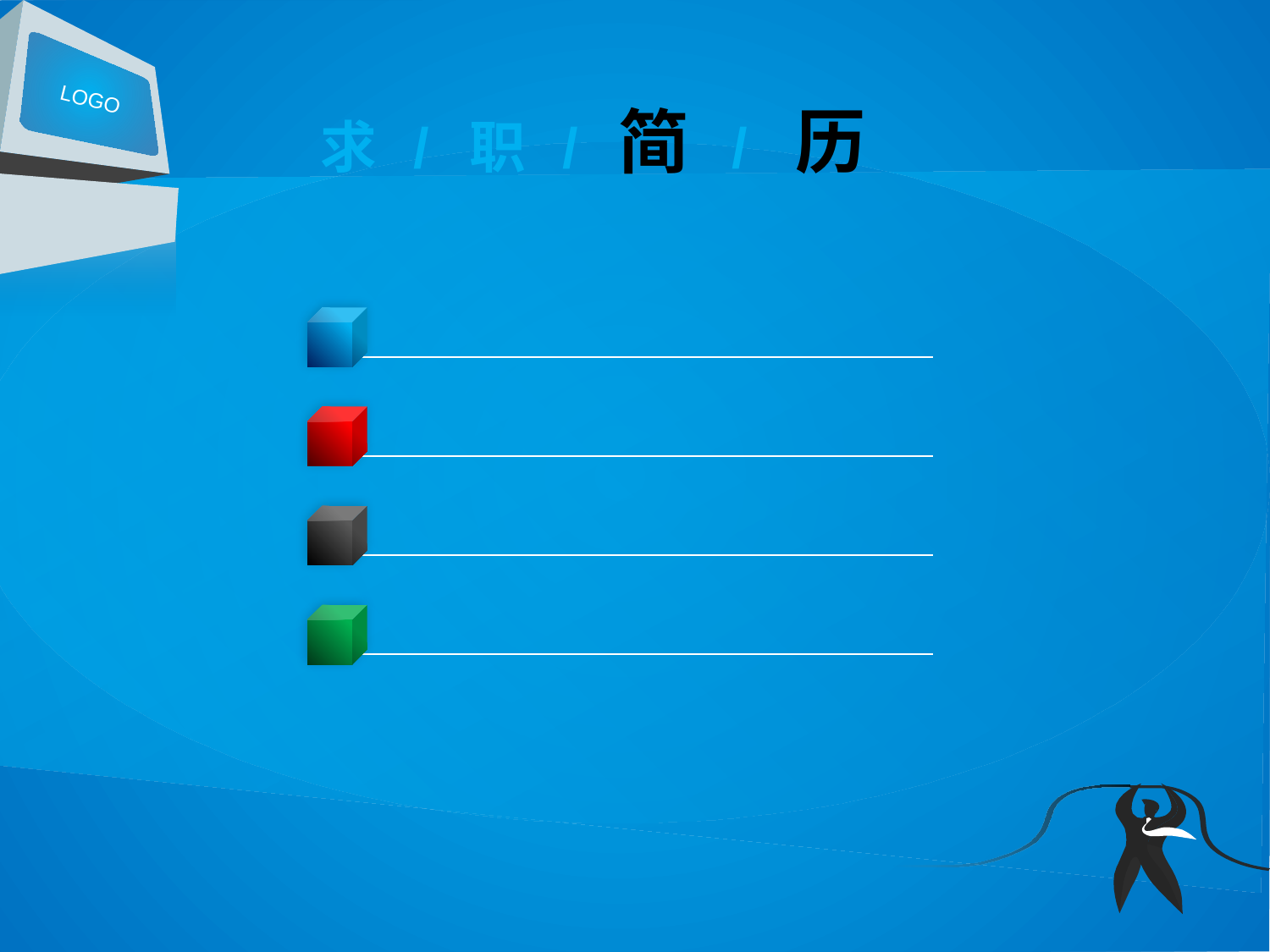

LOGO

求 / 职 / 简 / 历